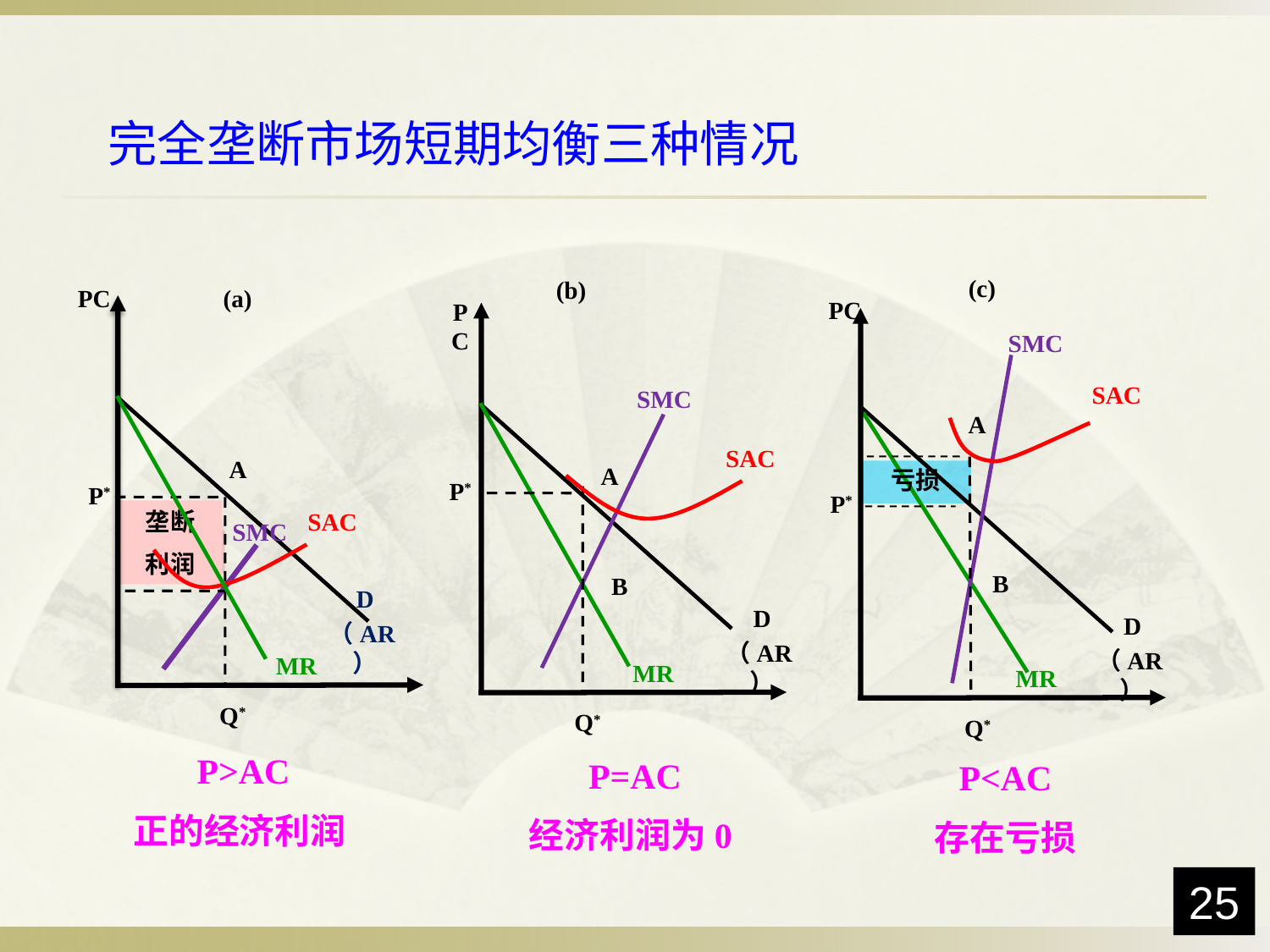

完全垄断市场短期均衡三种情况
(c)
PC

SMC

SAC

A

亏损

P*

B
D
（AR）

MR

Q*
(b)
PC

SMC

SAC

A
P*

B
D
（AR）

MR

Q*
(a)
PC

A

SAC
P*

SMC

垄断
利润

D
（AR）

MR

Q*
P>AC
正的经济利润
P=AC
经济利润为0
P<AC
存在亏损
25